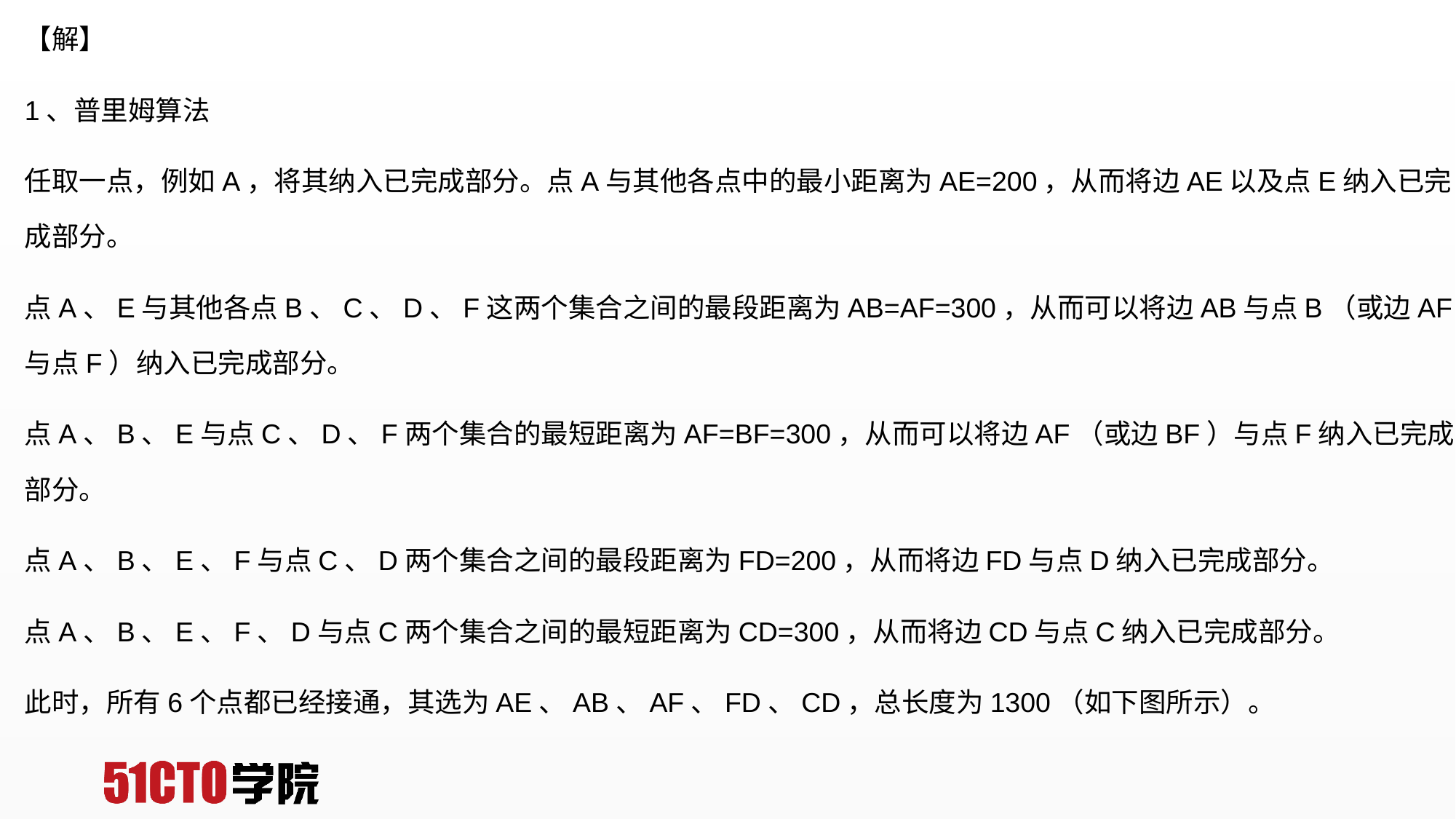

【解】
1、普里姆算法
任取一点，例如A，将其纳入已完成部分。点A与其他各点中的最小距离为AE=200，从而将边AE以及点E纳入已完成部分。
点A、E与其他各点B、C、D、F这两个集合之间的最段距离为AB=AF=300，从而可以将边AB与点B（或边AF与点F）纳入已完成部分。
点A、B、E与点C、D、F两个集合的最短距离为AF=BF=300，从而可以将边AF（或边BF）与点F纳入已完成部分。
点A、B、E、F与点C、D两个集合之间的最段距离为FD=200，从而将边FD与点D纳入已完成部分。
点A、B、E、F、D与点C两个集合之间的最短距离为CD=300，从而将边CD与点C纳入已完成部分。
此时，所有6个点都已经接通，其选为AE、AB、AF、FD、CD，总长度为1300（如下图所示）。